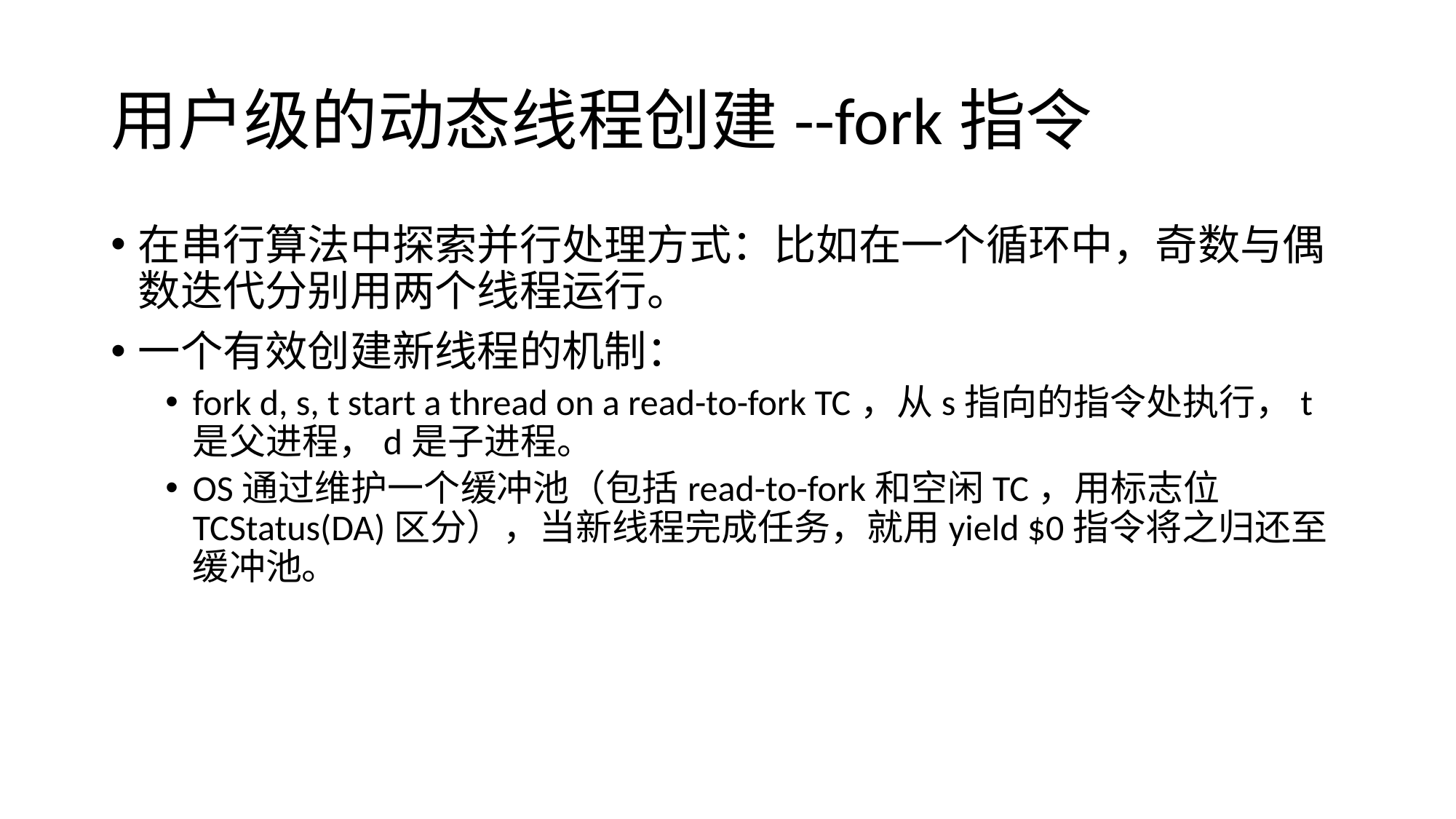

# 用户级的动态线程创建--fork指令
在串行算法中探索并行处理方式：比如在一个循环中，奇数与偶数迭代分别用两个线程运行。
一个有效创建新线程的机制：
fork d, s, t start a thread on a read-to-fork TC，从s指向的指令处执行，t是父进程，d是子进程。
OS通过维护一个缓冲池（包括read-to-fork和空闲TC，用标志位TCStatus(DA)区分），当新线程完成任务，就用yield $0指令将之归还至缓冲池。